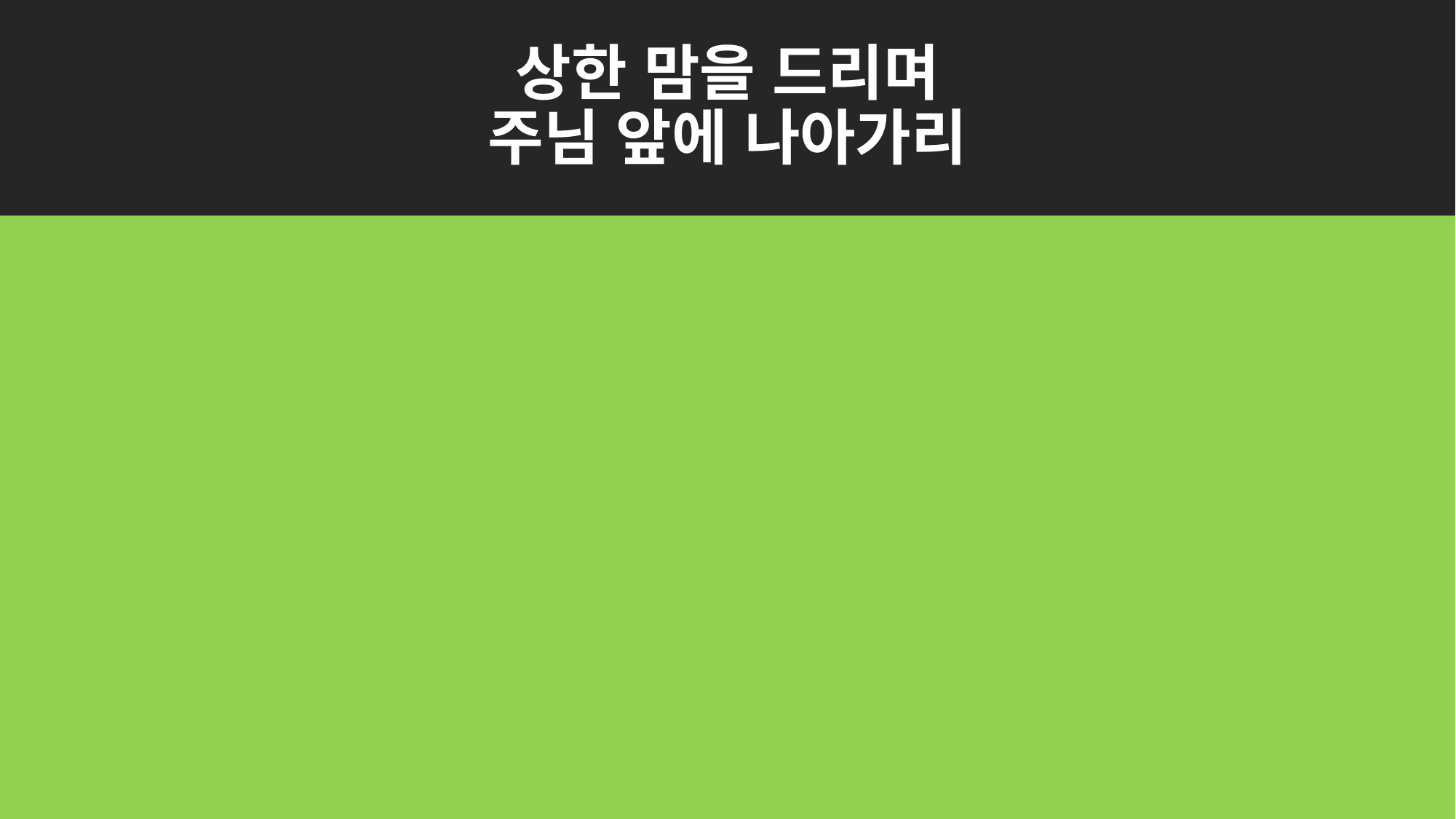

# 상한 맘을 드리며 주님 앞에 나아가리